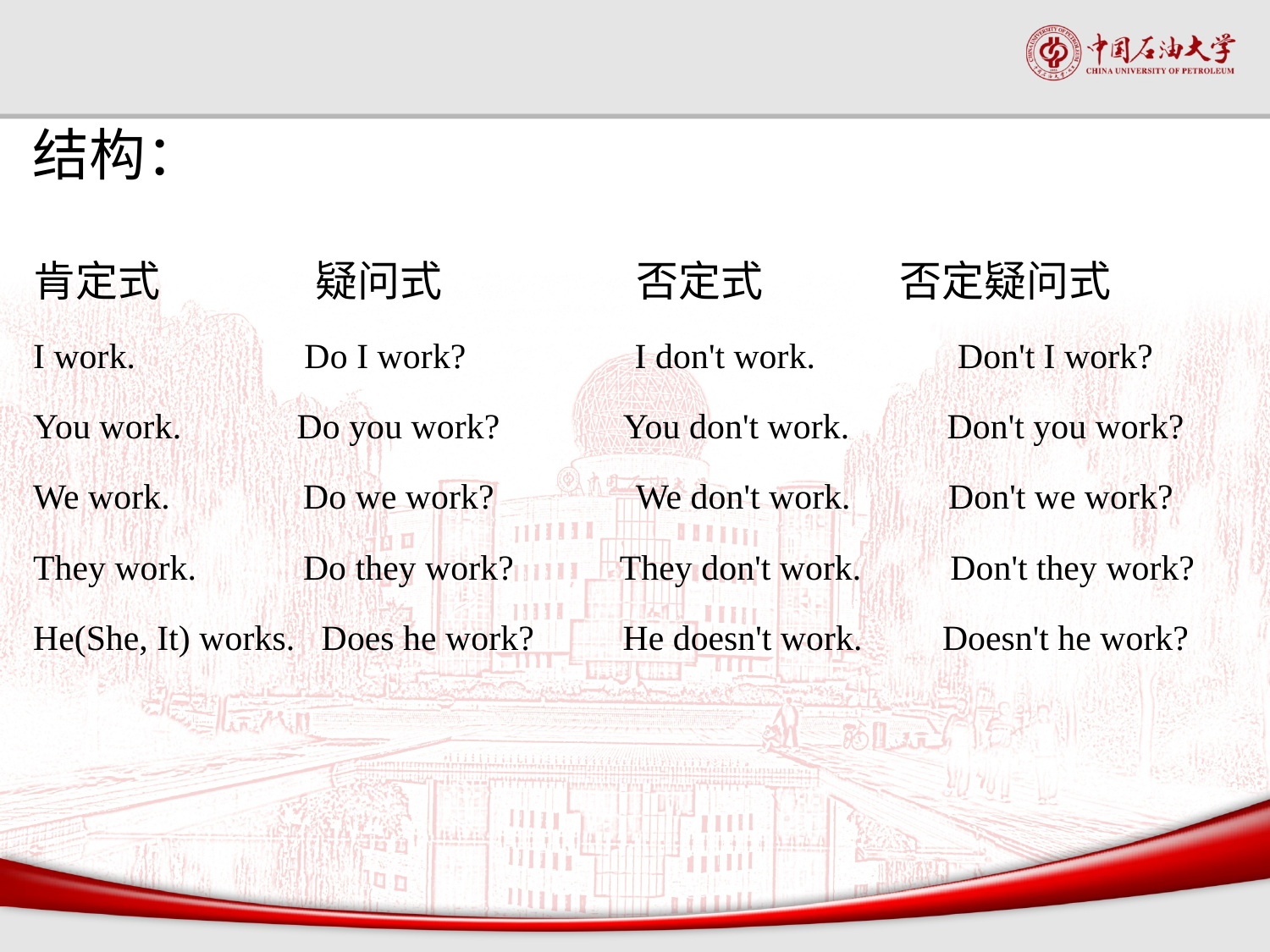

#
结构：
肯定式	   疑问式	          否定式	           否定疑问式
I work.                   Do I work?                   I don't work.                Don't I work?
You work.             Do you work?              You don't work.           Don't you work?
We work.               Do we work?                We don't work.           Don't we work?
They work.            Do they work?            They don't work.          Don't they work?
He(She, It) works.   Does he work?          He doesn't work.         Doesn't he work?